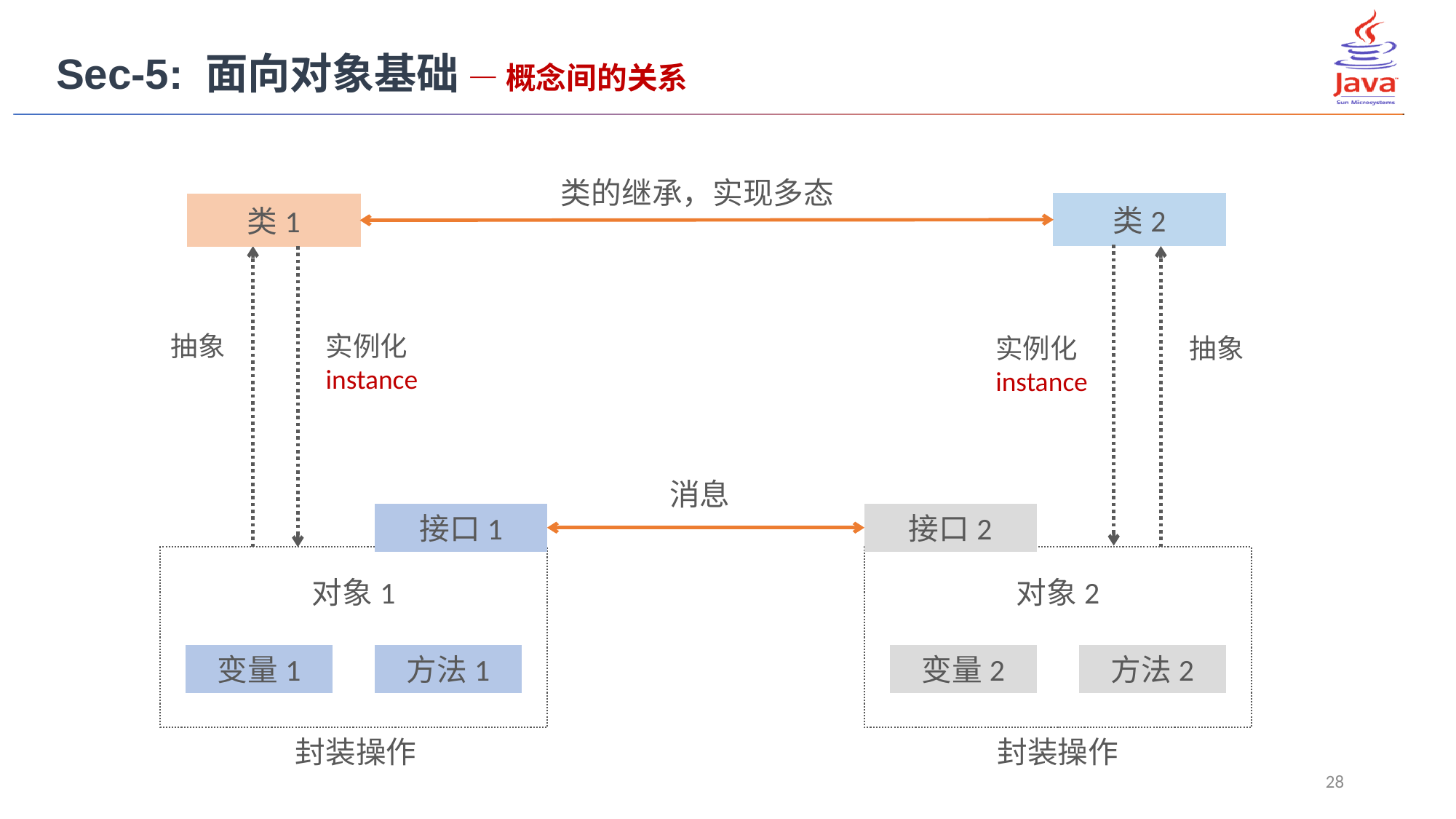

Sec-5: 面向对象基础 — 概念间的关系
类的继承，实现多态
类2
类1
抽象
实例化
instance
抽象
实例化
instance
消息
接口1
接口2

对象1
对象2
变量1
方法1
变量2
方法2
封装操作
封装操作
28